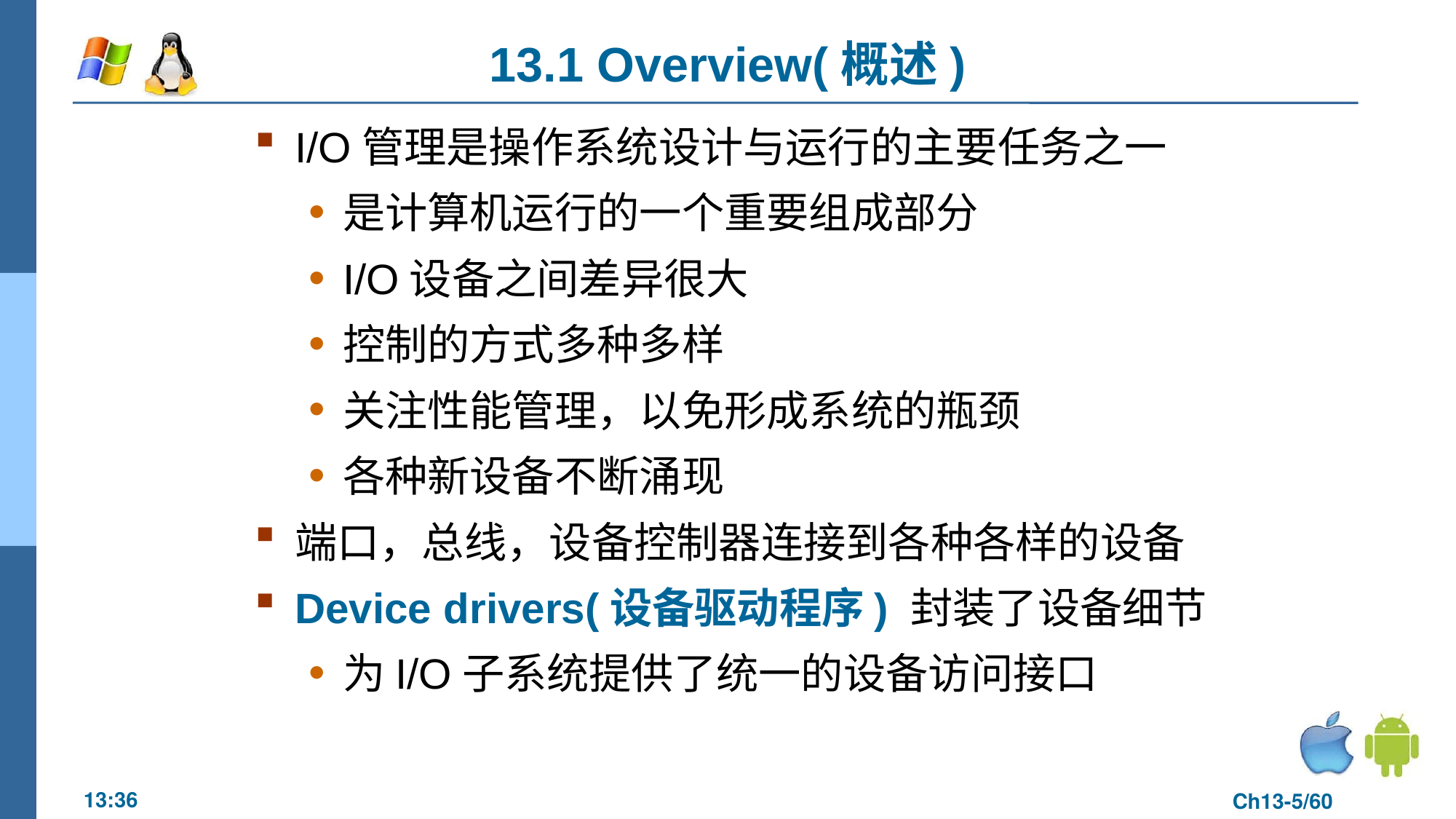

# 13.1 Overview(概述)
I/O管理是操作系统设计与运行的主要任务之一
是计算机运行的一个重要组成部分
I/O设备之间差异很大
控制的方式多种多样
关注性能管理，以免形成系统的瓶颈
各种新设备不断涌现
端口，总线，设备控制器连接到各种各样的设备
Device drivers(设备驱动程序) 封装了设备细节
为I/O子系统提供了统一的设备访问接口